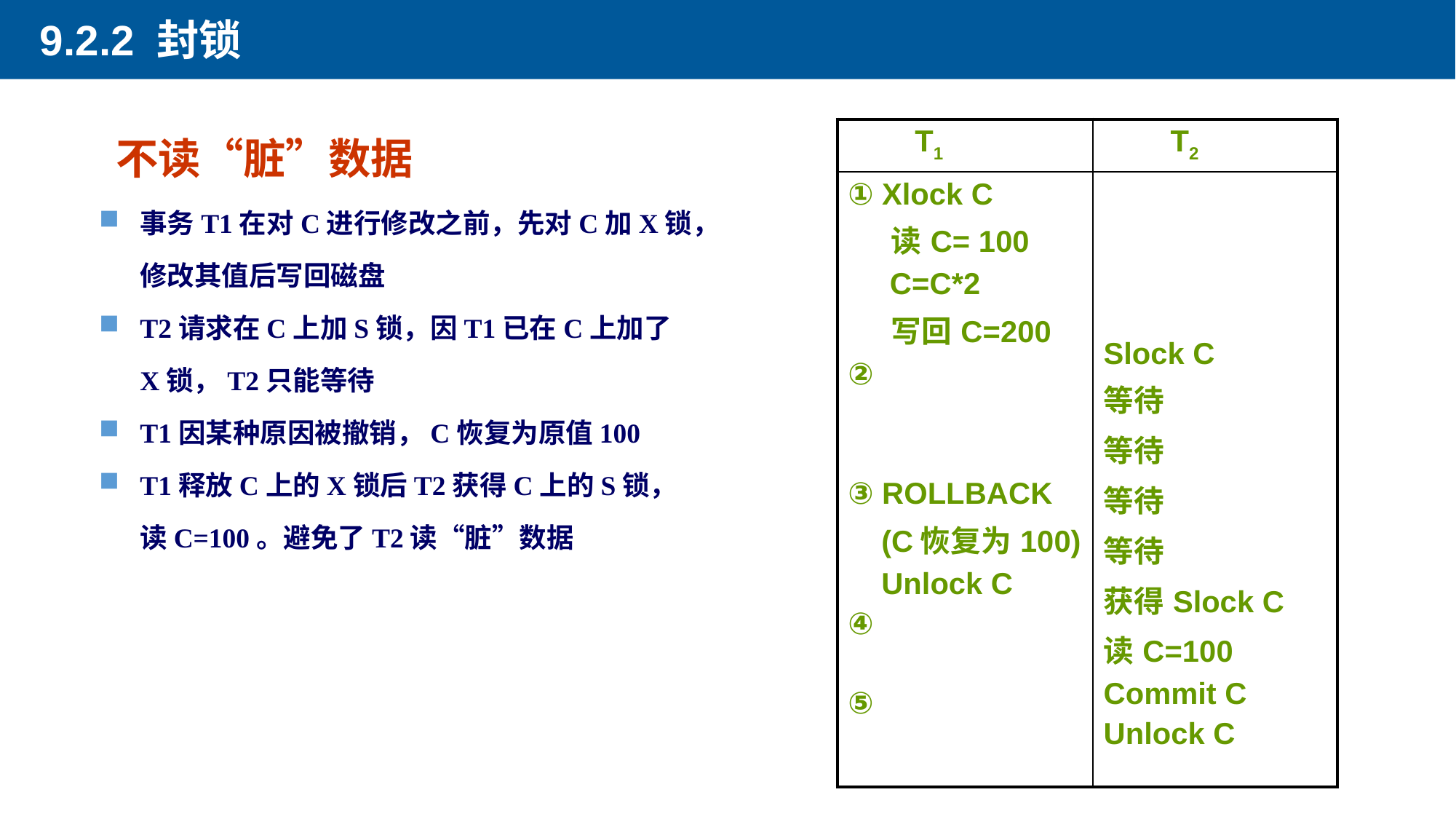

9.2.2 封锁
| T1 | T2 |
| --- | --- |
| ① Xlock C 读C= 100 C=C\*2 写回C=200 ②   ③ ROLLBACK (C恢复为100) Unlock C ④   ⑤ | Slock C 等待 等待 等待 等待 获得Slock C 读C=100 Commit C Unlock C |
不读“脏”数据
事务T1在对C进行修改之前，先对C加X锁，修改其值后写回磁盘
T2请求在C上加S锁，因T1已在C上加了X锁，T2只能等待
T1因某种原因被撤销，C恢复为原值100
T1释放C上的X锁后T2获得C上的S锁，读C=100。避免了T2读“脏”数据